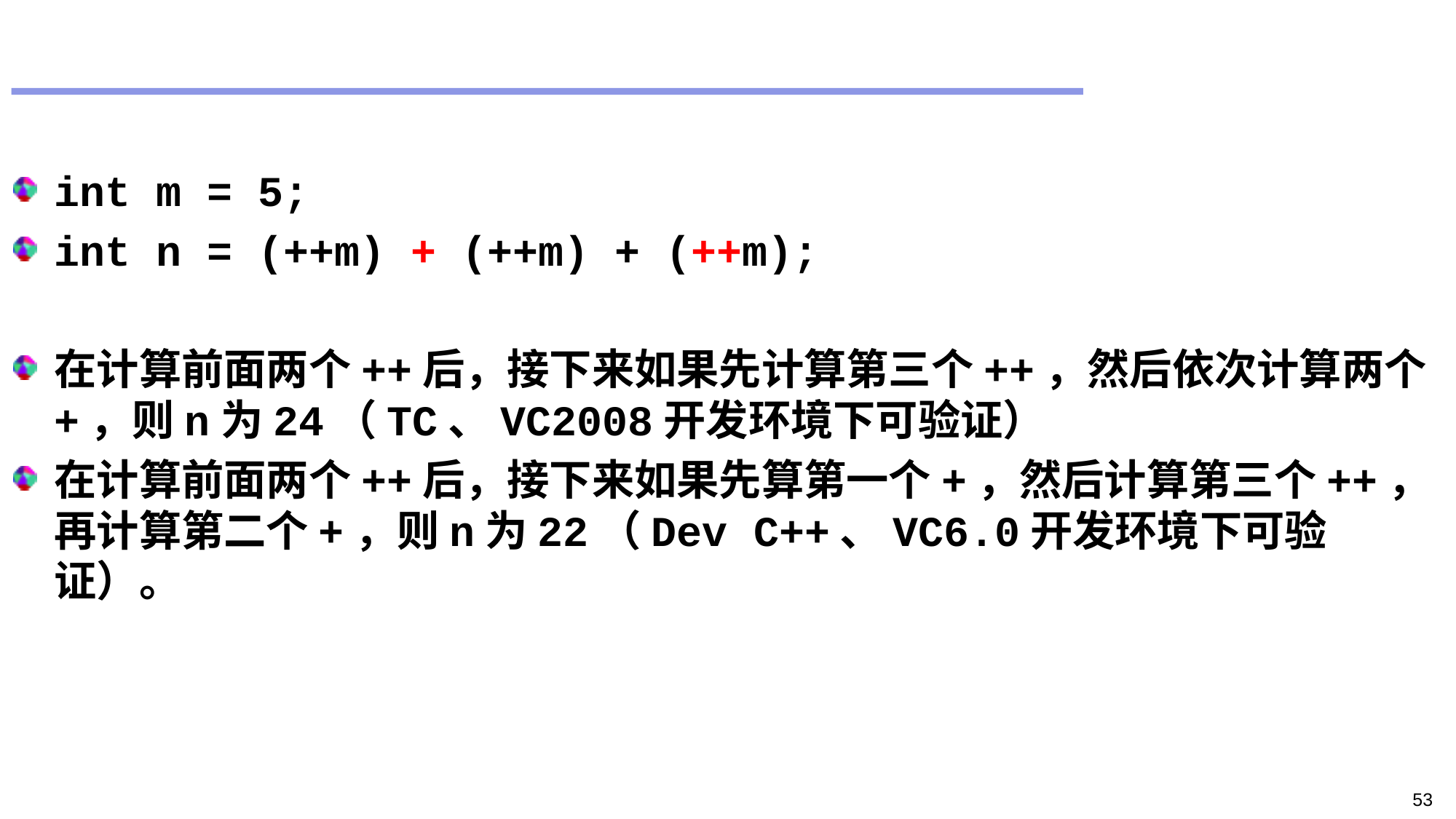

#

int m = 5;
int n = (++m) + (++m) + (++m);

在计算前面两个++后，接下来如果先计算第三个++，然后依次计算两个+，则n为24（TC、VC2008开发环境下可验证）
在计算前面两个++后，接下来如果先算第一个+，然后计算第三个++，再计算第二个+，则n为22（Dev C++、VC6.0开发环境下可验证）。
53